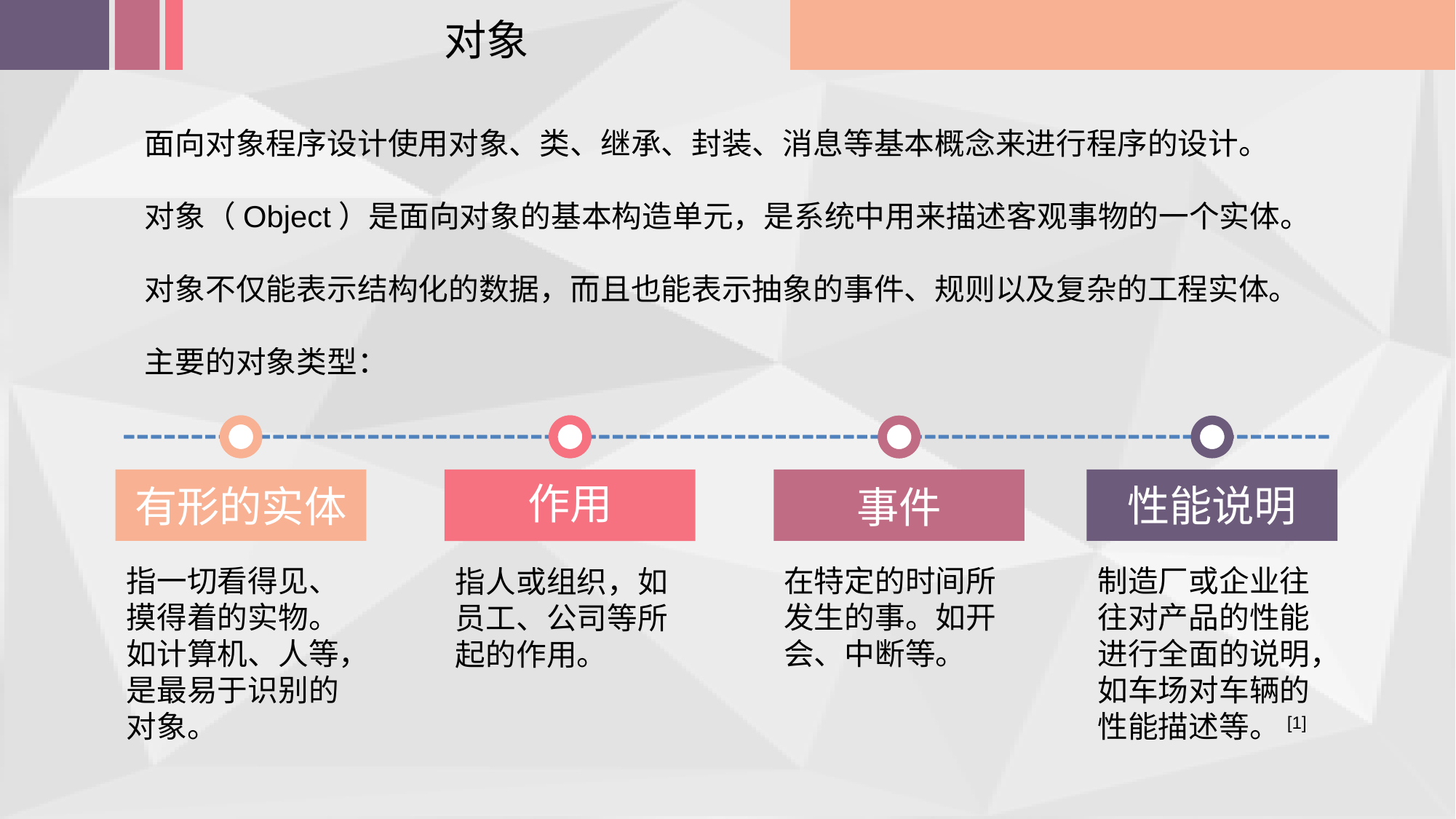

对象
面向对象程序设计使用对象、类、继承、封装、消息等基本概念来进行程序的设计。

对象（Object）是面向对象的基本构造单元，是系统中用来描述客观事物的一个实体。

对象不仅能表示结构化的数据，而且也能表示抽象的事件、规则以及复杂的工程实体。

主要的对象类型：

有形的实体

事件

性能说明

作用
制造厂或企业往往对产品的性能进行全面的说明，如车场对车辆的性能描述等。[1]
指一切看得见、摸得着的实物。如计算机、人等，是最易于识别的对象。
在特定的时间所发生的事。如开会、中断等。
指人或组织，如员工、公司等所起的作用。